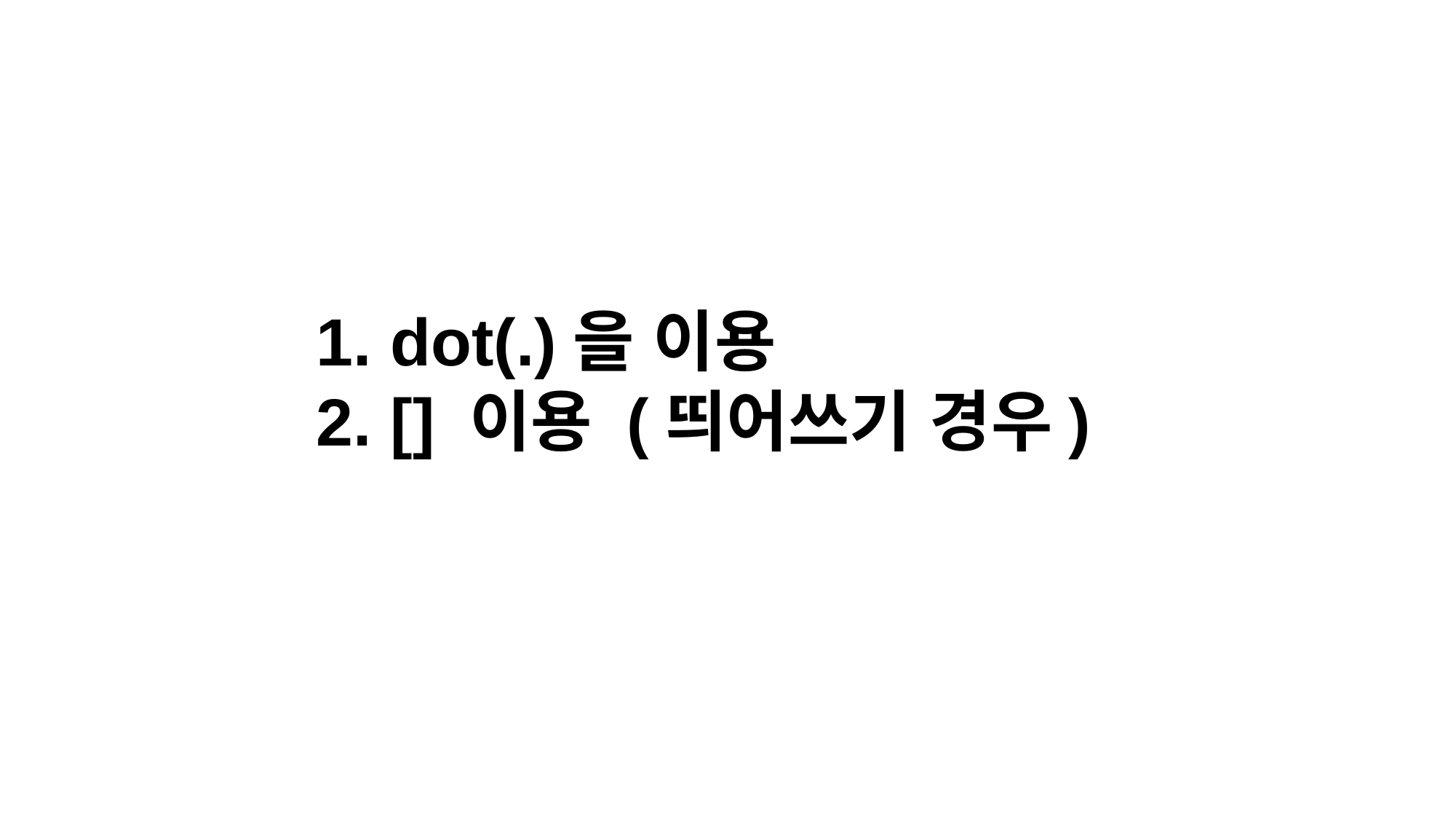

1. dot(.)을 이용
2. [] 이용 (띄어쓰기 경우)